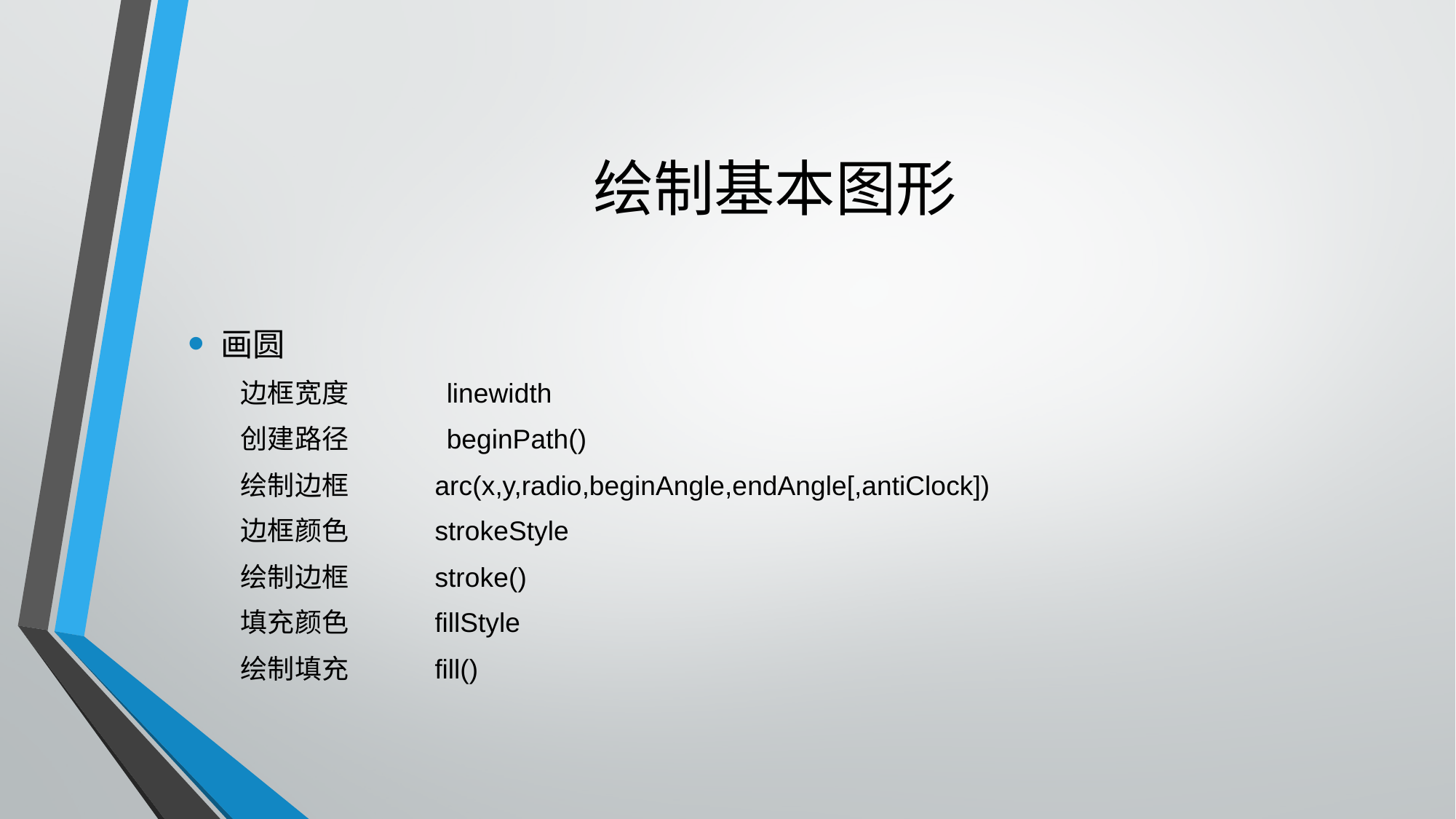

# 绘制基本图形
画圆
边框宽度	 linewidth
创建路径	 beginPath()
绘制边框	arc(x,y,radio,beginAngle,endAngle[,antiClock])
边框颜色 	strokeStyle
绘制边框	stroke()
填充颜色	fillStyle
绘制填充	fill()